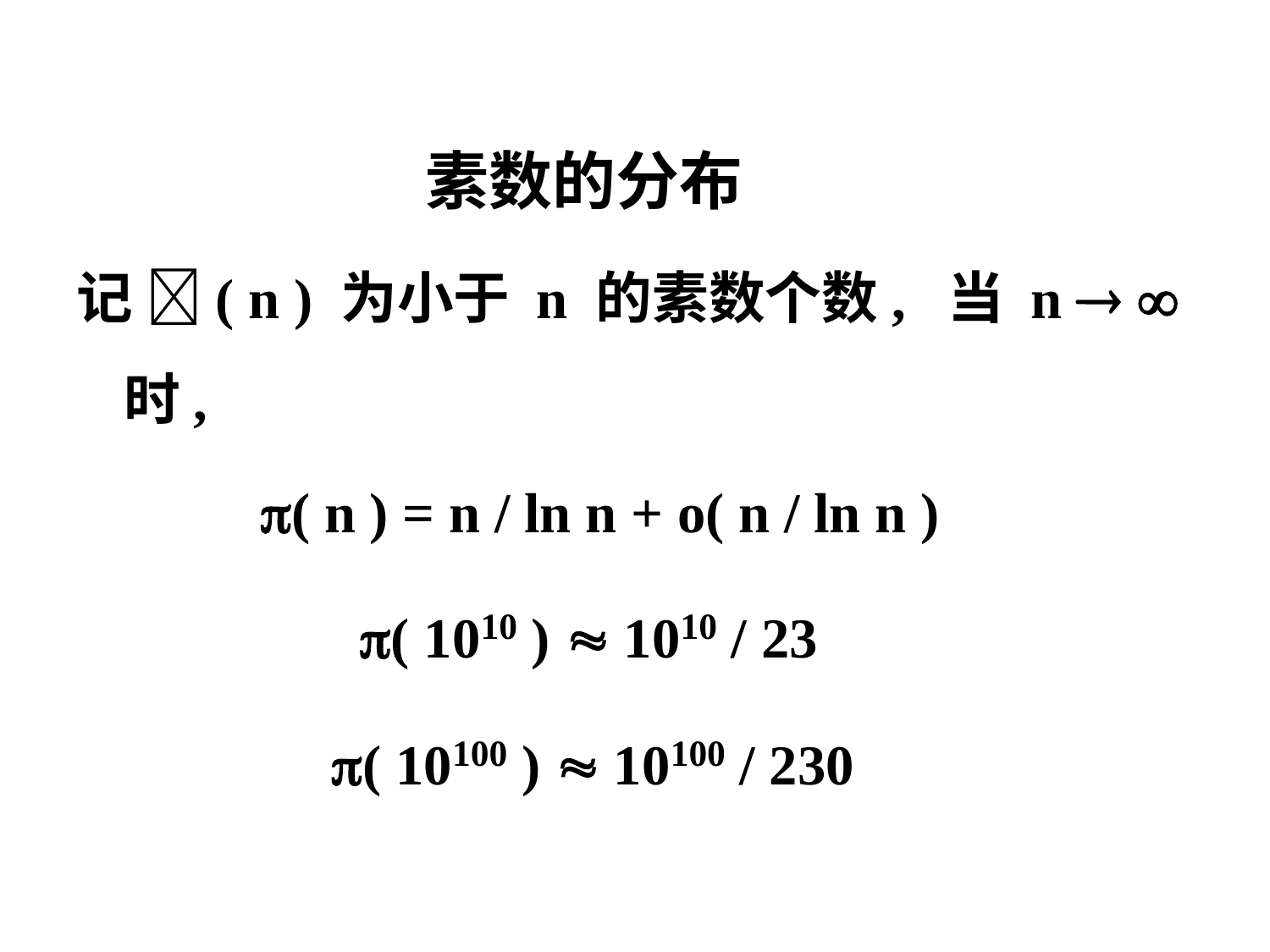

素数的分布
记 π( n ) 为小于 n 的素数个数,  当 n → ∞ 时,
             π( n ) = n / ln n + o( n / ln n )
                    π( 1010 ) ≈ 1010 / 23
                  π( 10100 ) ≈ 10100 / 230